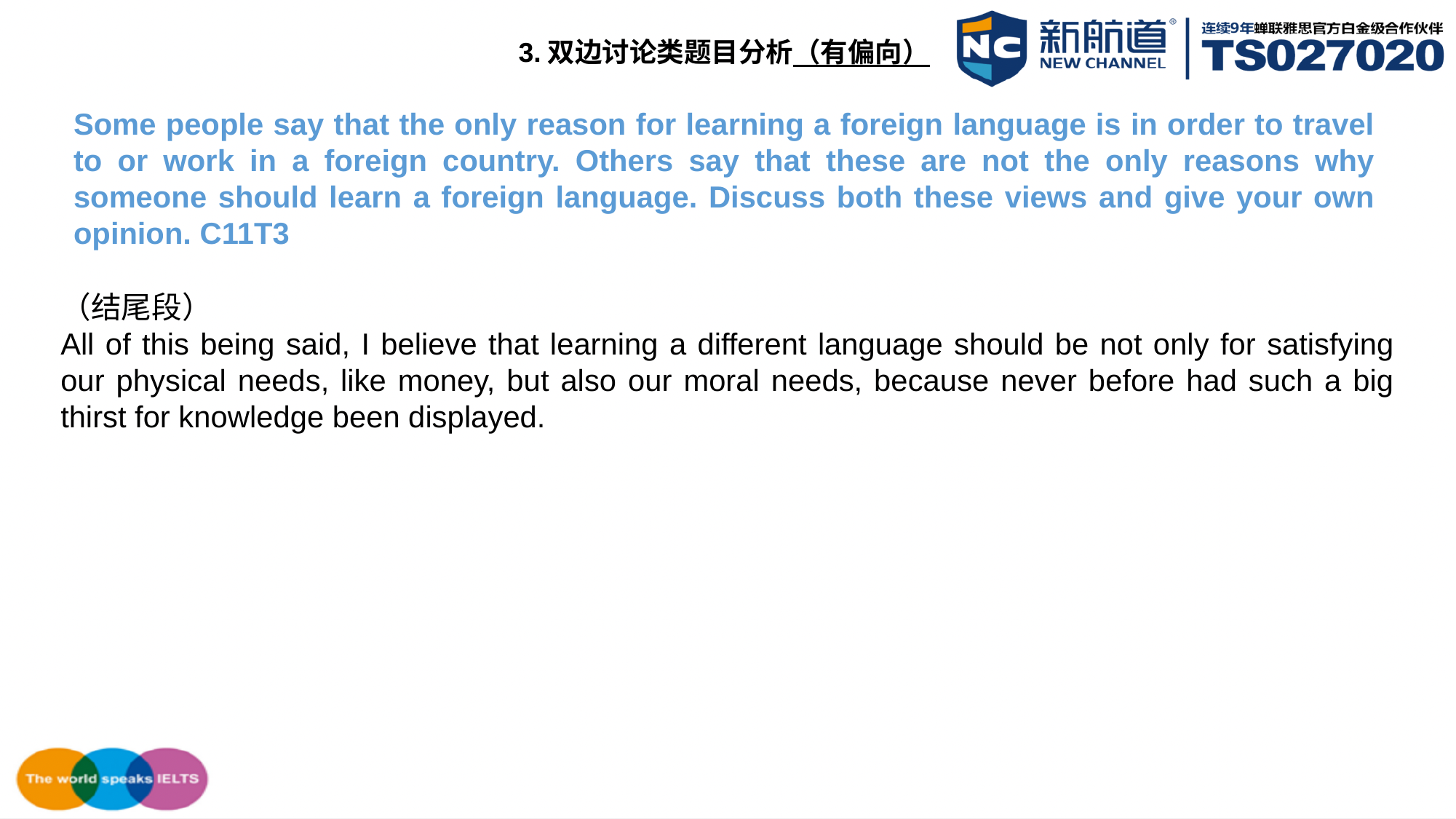

3.双边讨论类题目分析（有偏向）
Some people say that the only reason for learning a foreign language is in order to travel to or work in a foreign country. Others say that these are not the only reasons why someone should learn a foreign language. Discuss both these views and give your own opinion. C11T3

（结尾段）
All of this being said, I believe that learning a different language should be not only for satisfying our physical needs, like money, but also our moral needs, because never before had such a big thirst for knowledge been displayed.